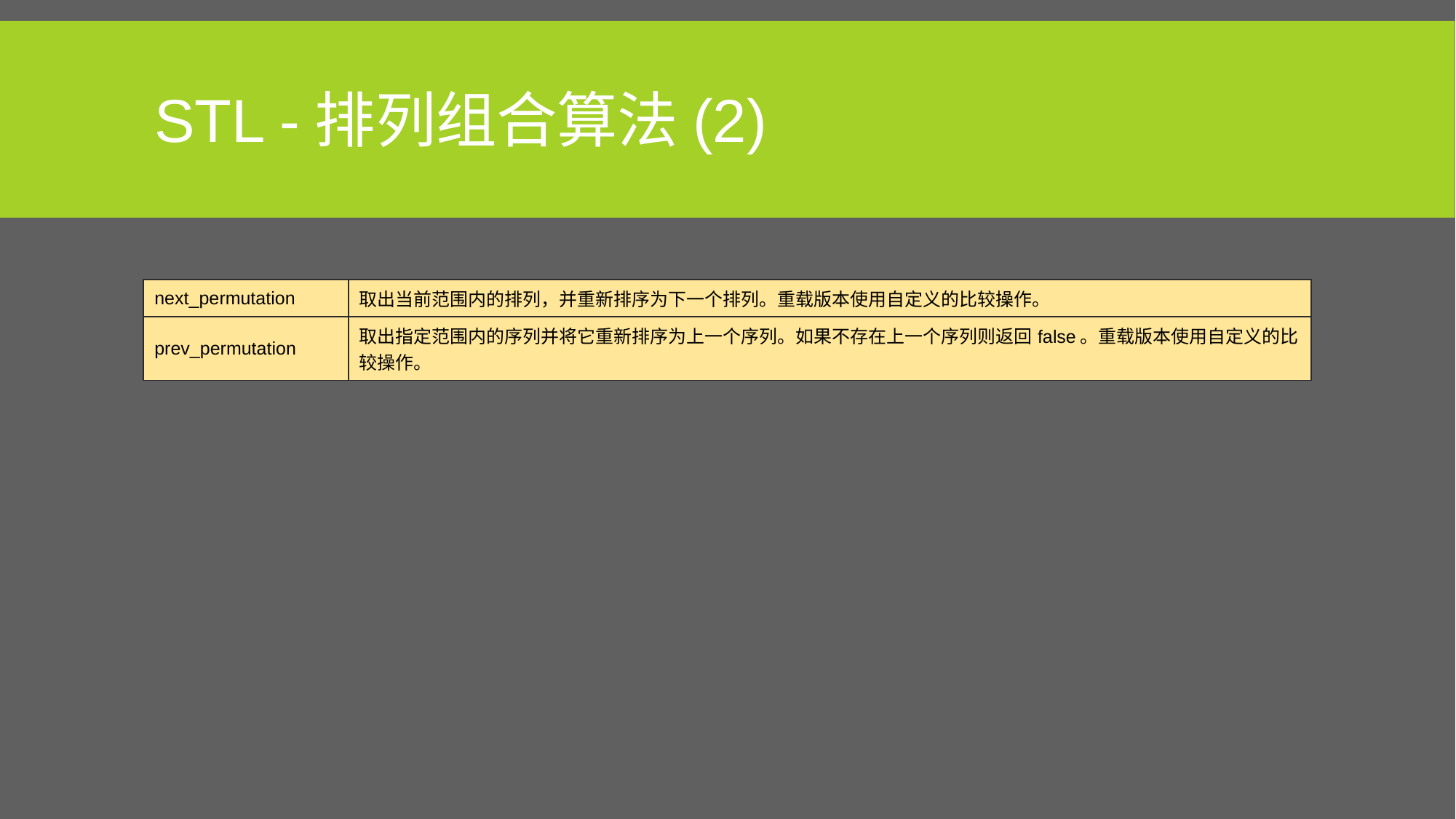

# STL -排列组合算法(2)
| next\_permutation | 取出当前范围内的排列，并重新排序为下一个排列。重载版本使用自定义的比较操作。 |
| --- | --- |
| prev\_permutation | 取出指定范围内的序列并将它重新排序为上一个序列。如果不存在上一个序列则返回false。重载版本使用自定义的比较操作。 |